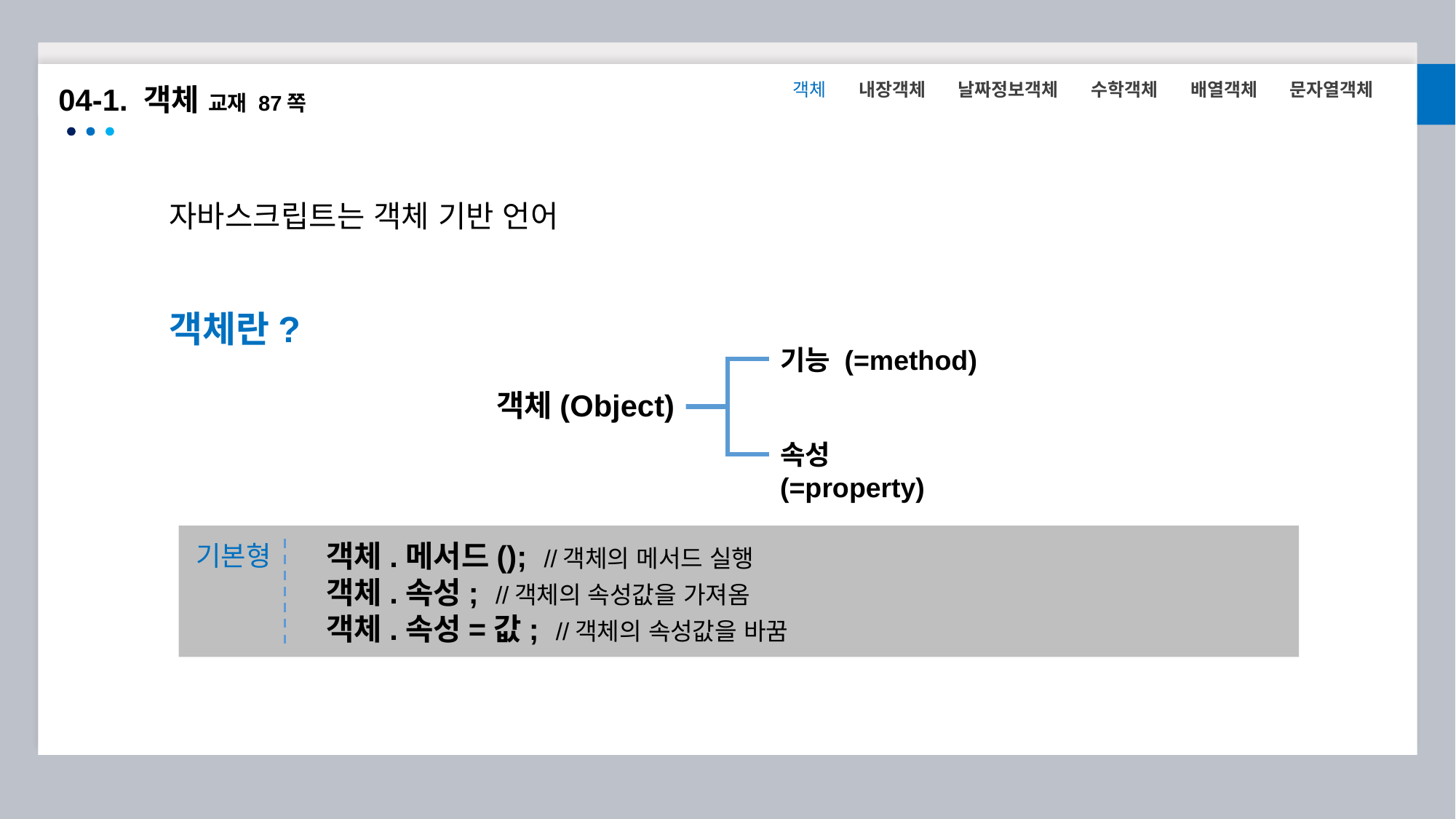

객체
내장객체
날짜정보객체
수학객체
배열객체
문자열객체
04-1. 객체 교재 87쪽

자바스크립트는 객체 기반 언어

객체란?

			객체(Object)

기능 (=method)

속성 (=property)

객체.메서드();  //객체의 메서드 실행
객체.속성;  //객체의 속성값을 가져옴
객체.속성=값;  //객체의 속성값을 바꿈
기본형